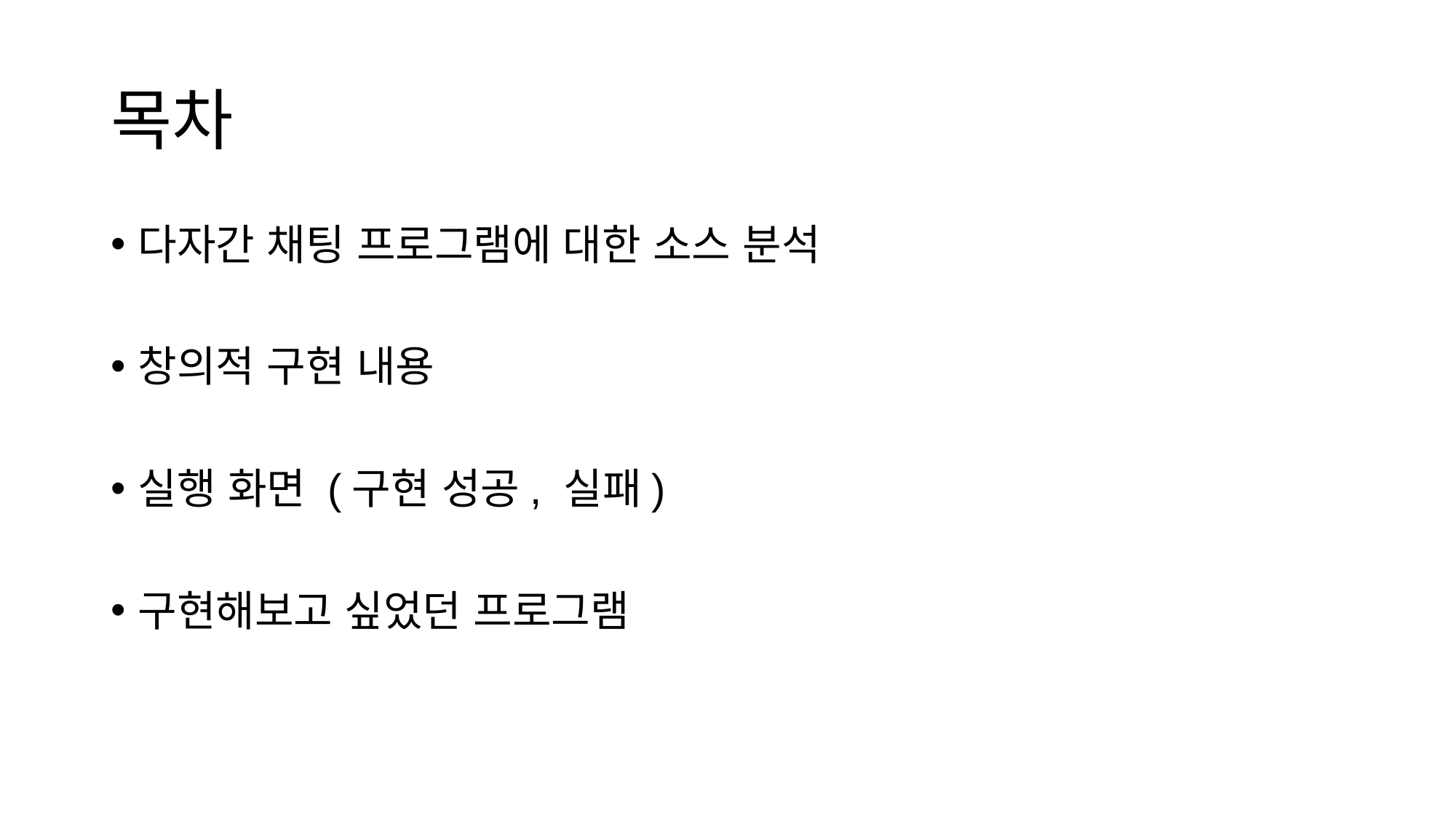

# 목차
다자간 채팅 프로그램에 대한 소스 분석

창의적 구현 내용

실행 화면 (구현 성공, 실패)

구현해보고 싶었던 프로그램